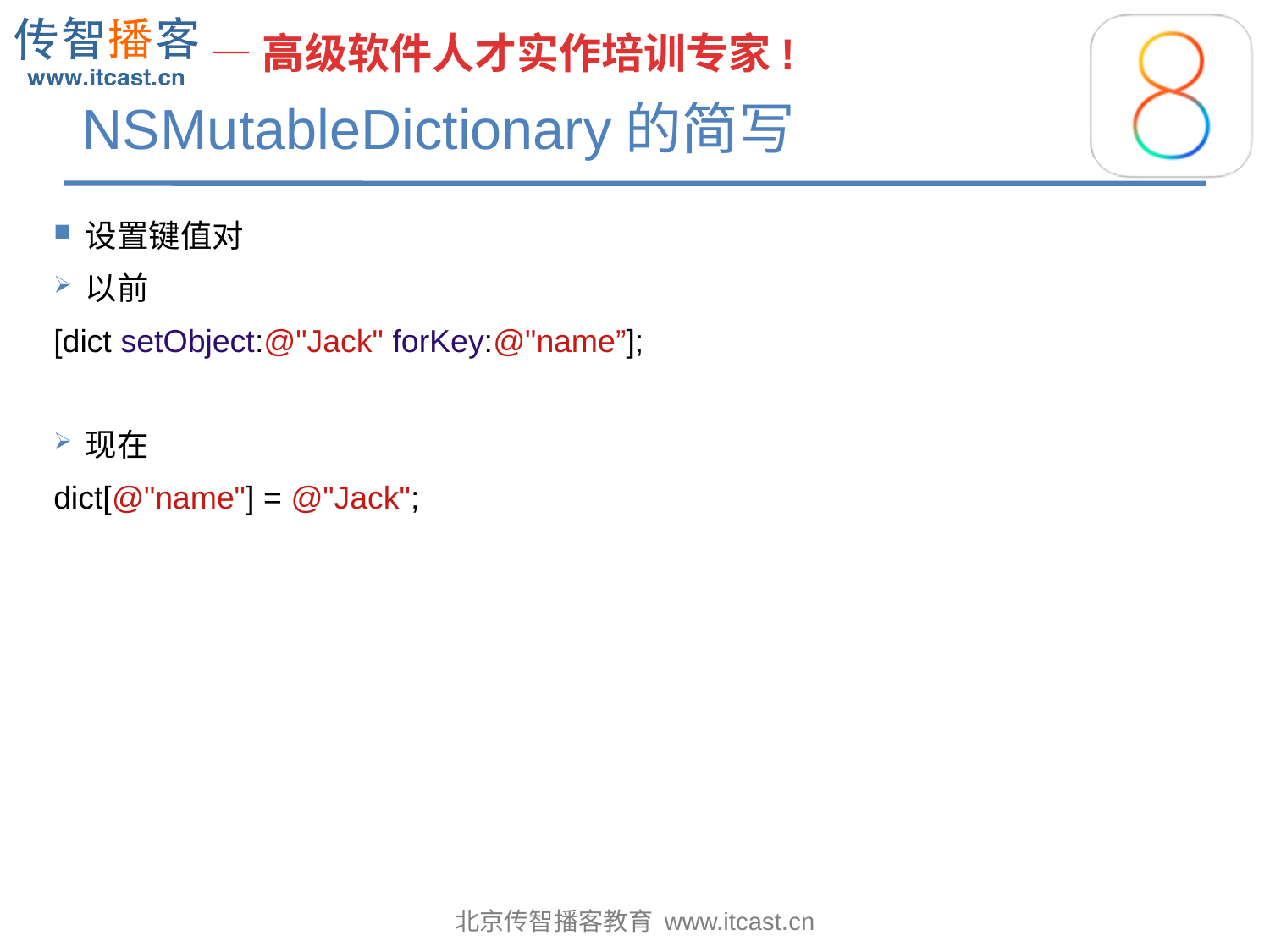

# NSMutableDictionary的简写
设置键值对
以前
[dict setObject:@"Jack" forKey:@"name”];

现在
dict[@"name"] = @"Jack";